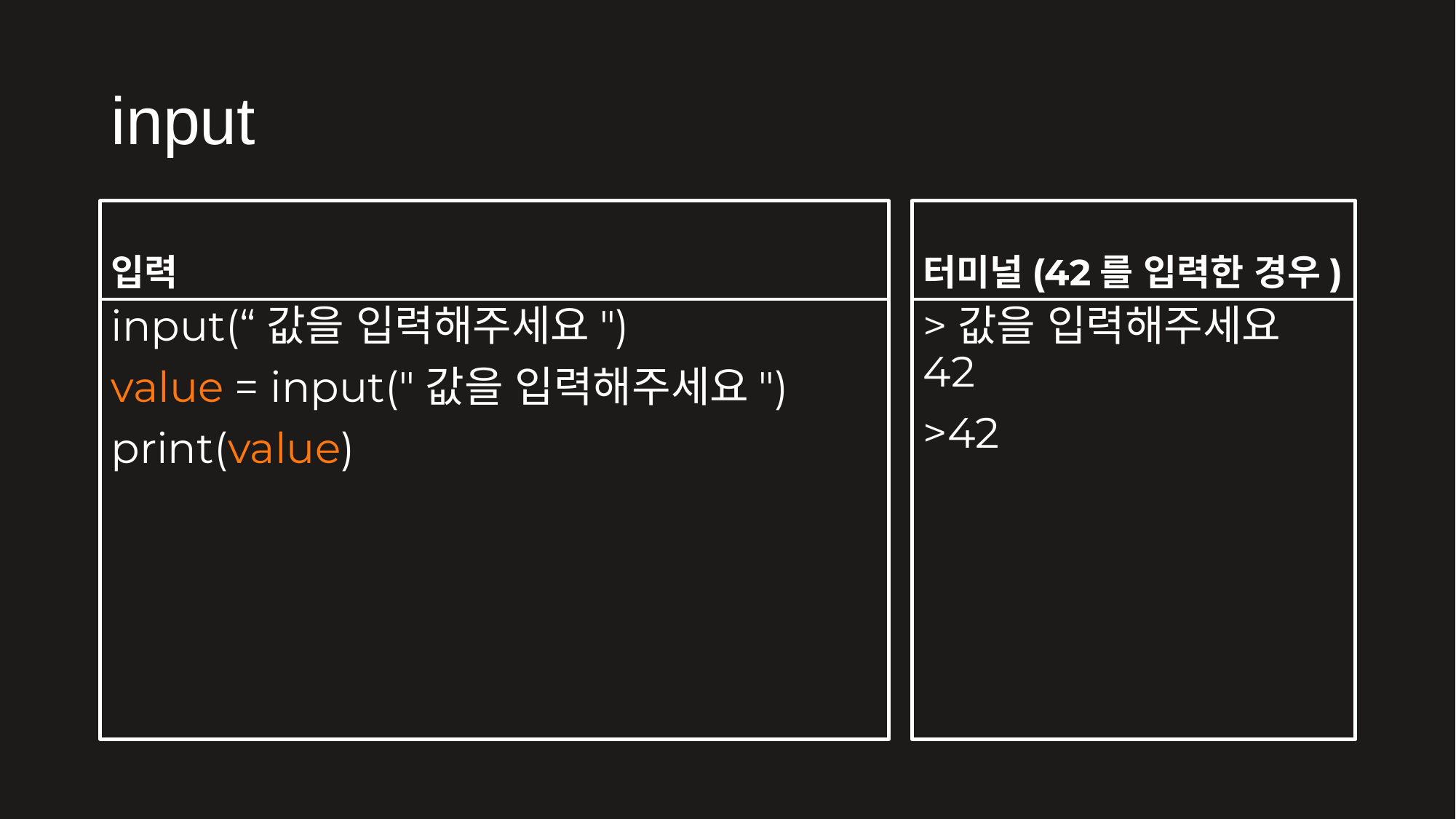

# input
입력
터미널(42를 입력한 경우)
input(“값을 입력해주세요")
value = input("값을 입력해주세요")
print(value)

>값을 입력해주세요 42
>42